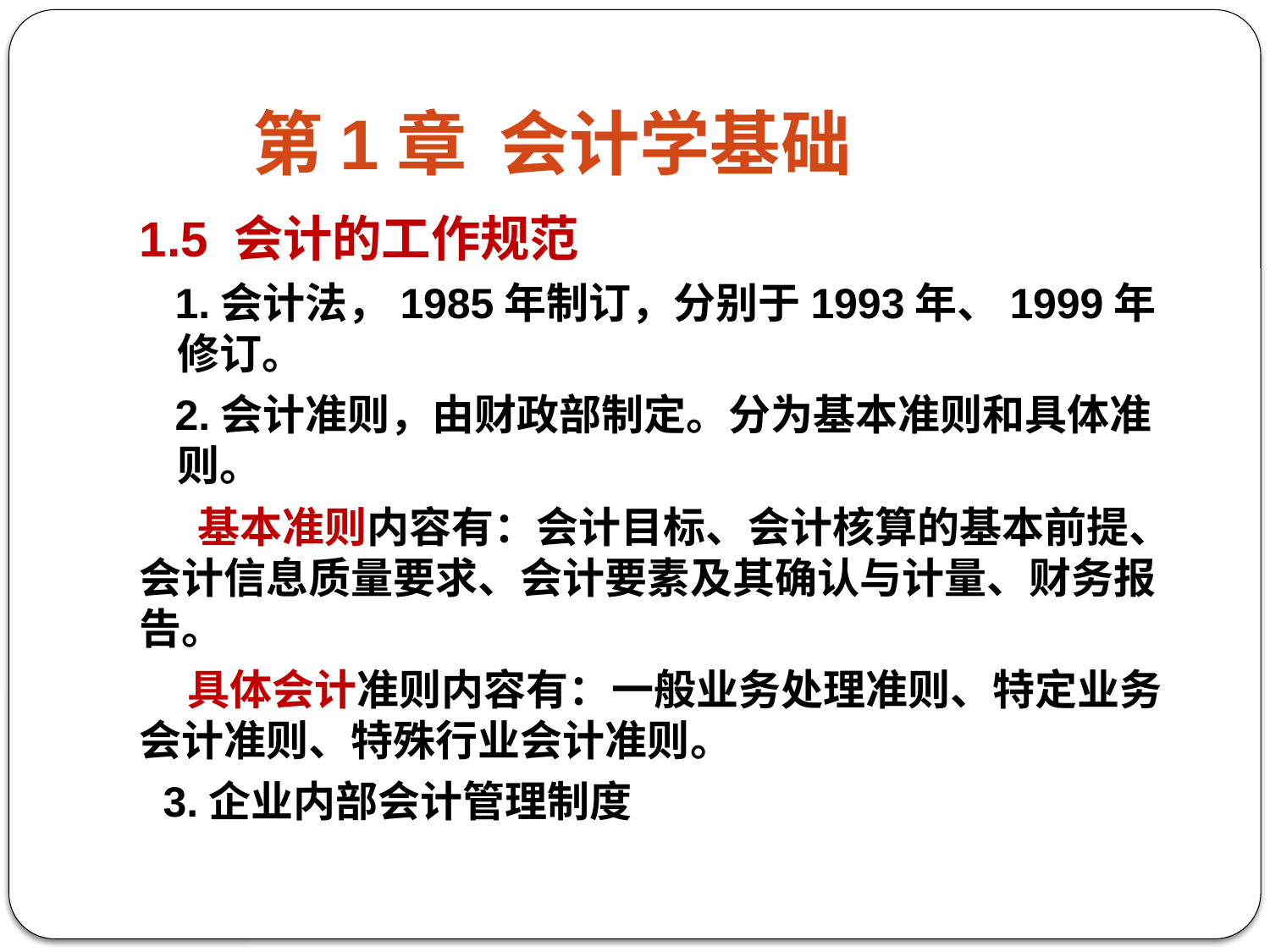

# 第1章  会计学基础
1.5 会计的工作规范
   1.会计法，1985年制订，分别于1993年、1999年修订。
   2.会计准则，由财政部制定。分为基本准则和具体准则。
     基本准则内容有：会计目标、会计核算的基本前提、会计信息质量要求、会计要素及其确认与计量、财务报告。
    具体会计准则内容有：一般业务处理准则、特定业务会计准则、特殊行业会计准则。
  3.企业内部会计管理制度